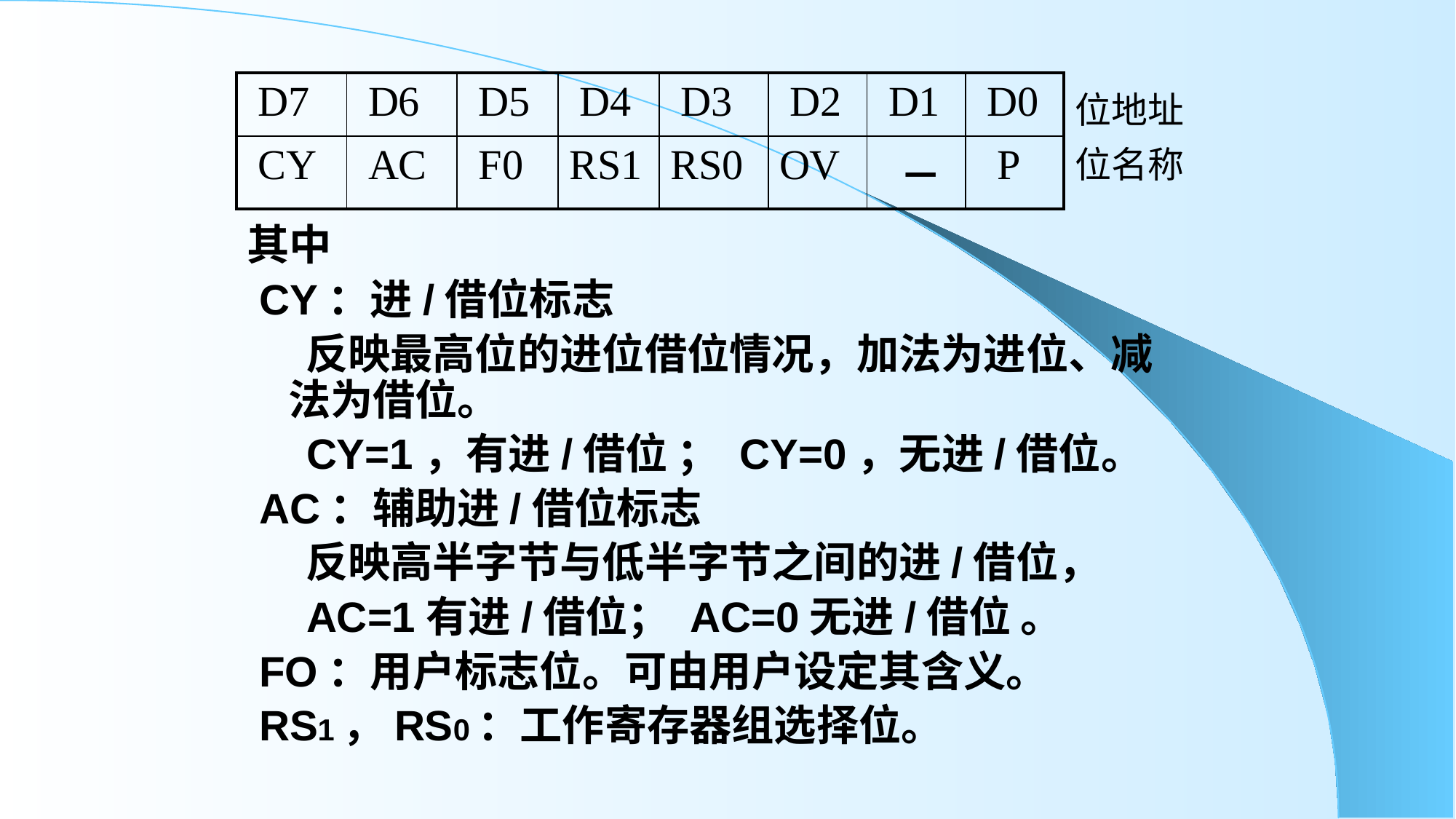

| D7 | D6 | D5 | D4 | D3 | D2 | D1 | D0 |
| --- | --- | --- | --- | --- | --- | --- | --- |
| CY | AC | F0 | RS1 | RS0 | OV | － | P |
位地址
位名称
其中
 CY：进/借位标志
     反映最高位的进位借位情况，加法为进位、减     法为借位。
     CY=1，有进/借位 ； CY=0，无进/借位。
 AC：辅助进/借位标志
     反映高半字节与低半字节之间的进/借位，
     AC=1有进/借位； AC=0无进/借位 。
 FO：用户标志位。可由用户设定其含义。
 RS1，RS0：工作寄存器组选择位。